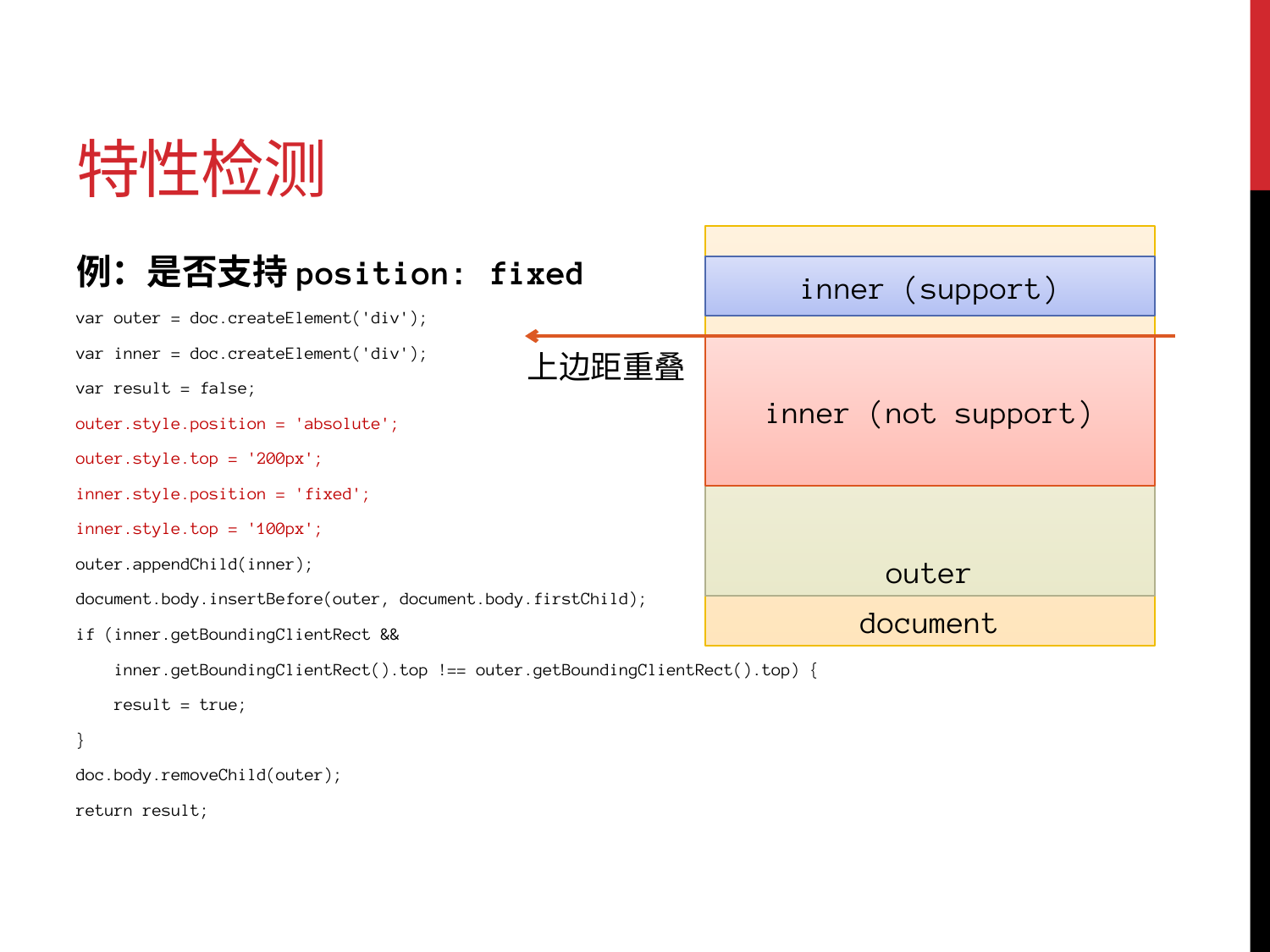

# 特性检测
document
inner (support)
outer
inner (not support)
上边距重叠
例：是否支持position: fixed
var outer = doc.createElement('div');
var inner = doc.createElement('div');
var result = false;
outer.style.position = 'absolute';
outer.style.top = '200px';
inner.style.position = 'fixed';
inner.style.top = '100px';
outer.appendChild(inner);
document.body.insertBefore(outer, document.body.firstChild);
if (inner.getBoundingClientRect &&
    inner.getBoundingClientRect().top !== outer.getBoundingClientRect().top) {
    result = true;
}
doc.body.removeChild(outer);
return result;